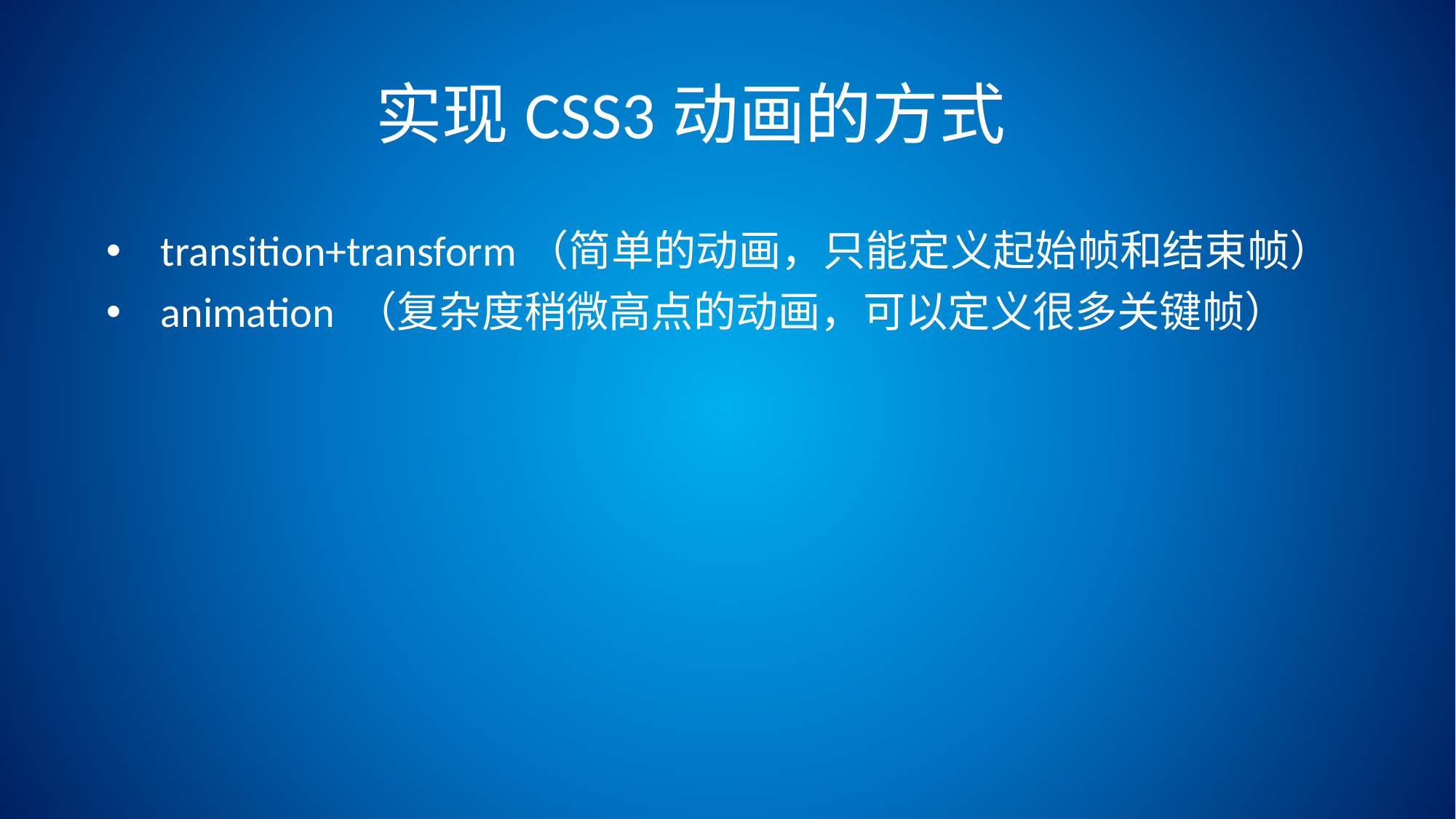

实现CSS3动画的方式
transition+transform（简单的动画，只能定义起始帧和结束帧）
animation （复杂度稍微高点的动画，可以定义很多关键帧）